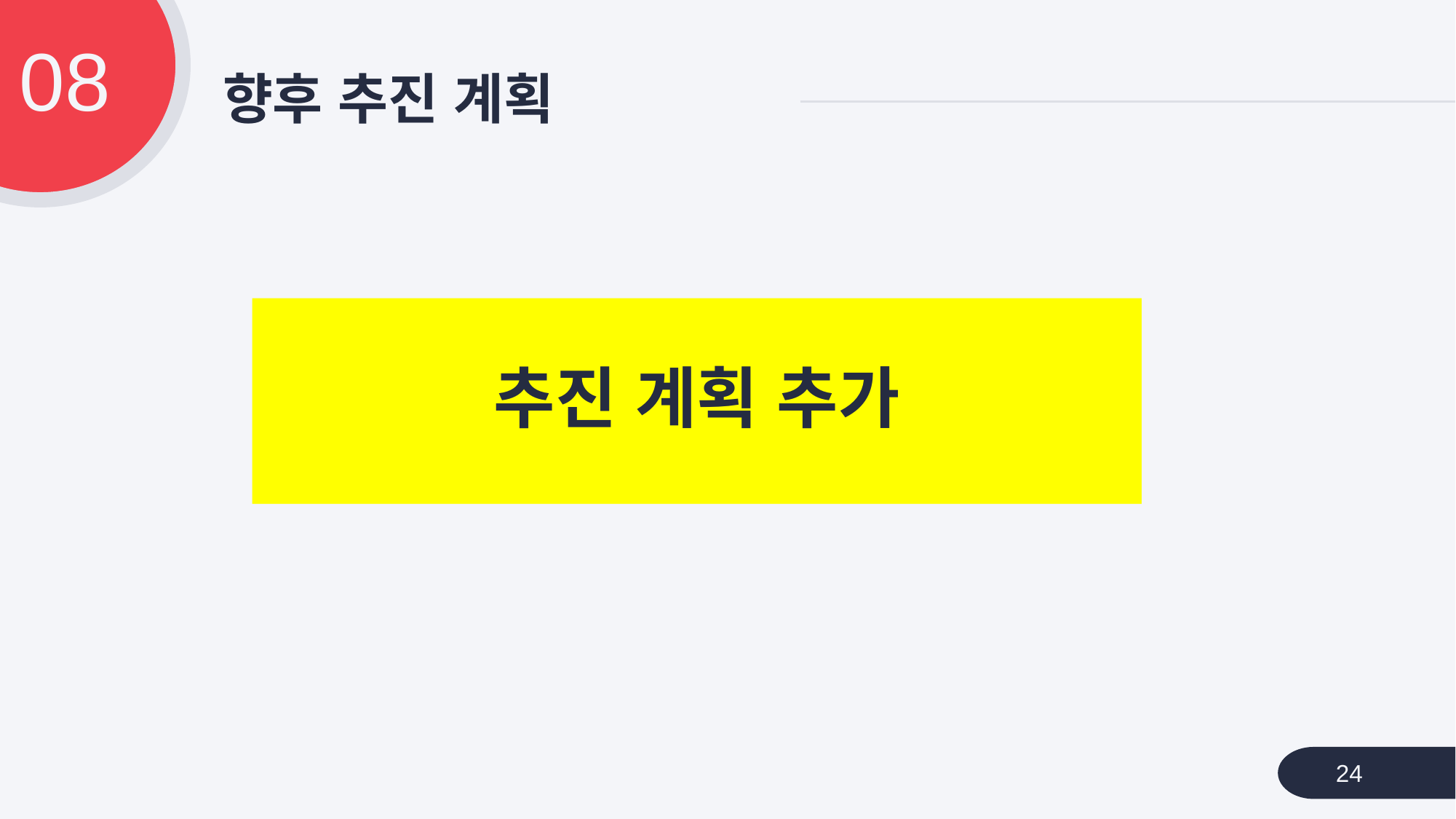

08
# 향후 추진 계획
추진 계획 추가
Instrument Unit 판매 (Instrument License )
- Harmony Kit을 구매한 기존 사용자가 추가적인 악기를 구매하는 것이므로 69,000원에 판매한다.
Premium Service 정액권 판매
- 월 3,000원에 사용자가 동영상 병합 서비스를 빠른 속도에 받을 수 있게 한다.
24